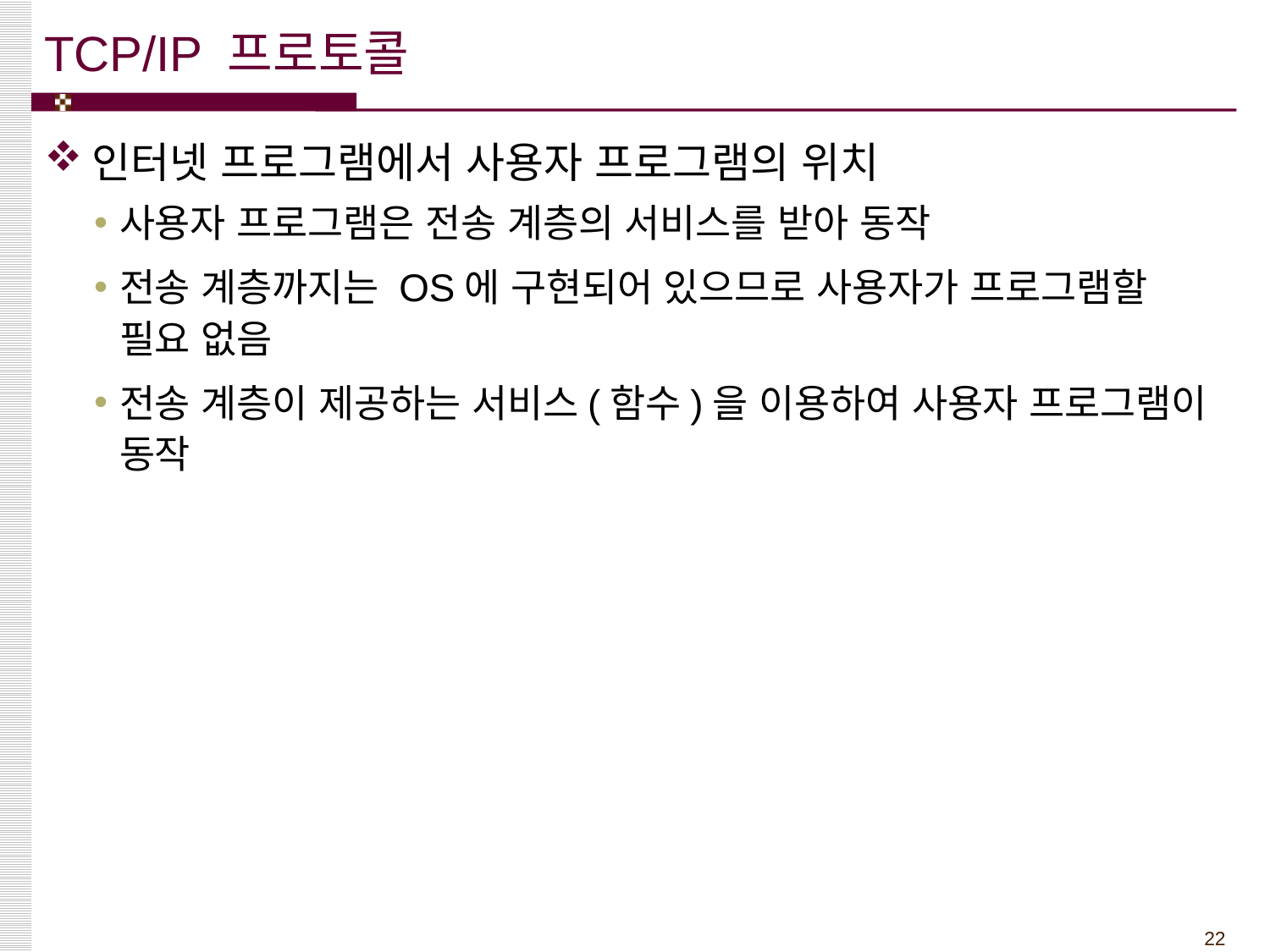

# TCP/IP 프로토콜
인터넷 프로그램에서 사용자 프로그램의 위치
사용자 프로그램은 전송 계층의 서비스를 받아 동작
전송 계층까지는 OS에 구현되어 있으므로 사용자가 프로그램할 필요 없음
전송 계층이 제공하는 서비스(함수)을 이용하여 사용자 프로그램이 동작